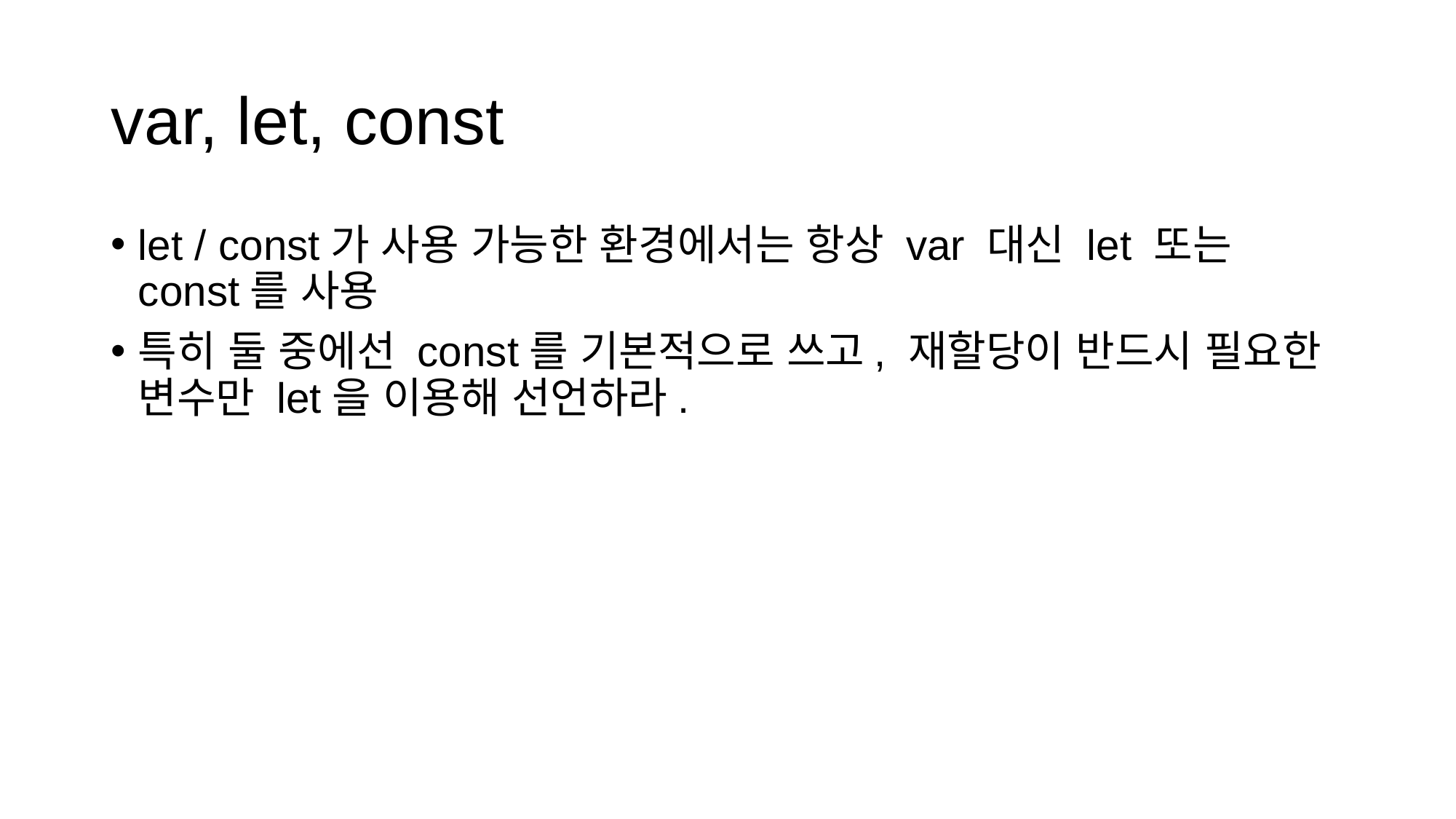

# var, let, const
let / const가 사용 가능한 환경에서는 항상 var 대신 let 또는 const를 사용
특히 둘 중에선 const를 기본적으로 쓰고, 재할당이 반드시 필요한 변수만 let을 이용해 선언하라.